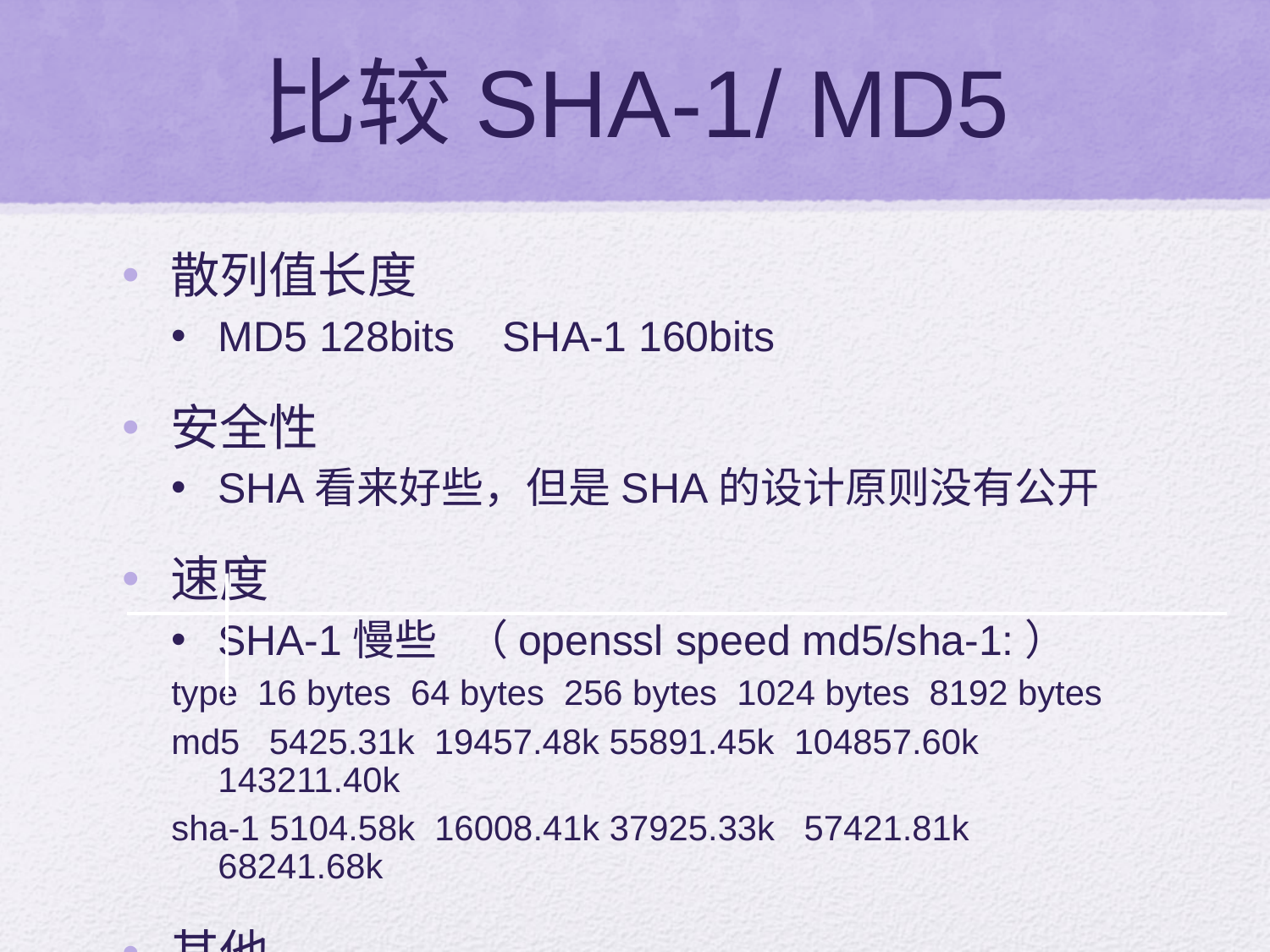

# 比较SHA-1/ MD5
散列值长度
MD5 128bits    SHA-1 160bits
安全性
SHA看来好些，但是SHA的设计原则没有公开
速度
SHA-1慢些   （openssl speed md5/sha-1:）
type  16 bytes  64 bytes  256 bytes  1024 bytes  8192 bytes
md5   5425.31k  19457.48k 55891.45k  104857.60k  143211.40k
sha-1 5104.58k  16008.41k 37925.33k   57421.81k   68241.68k
其他
雷同，但
SHA-1使用big endian